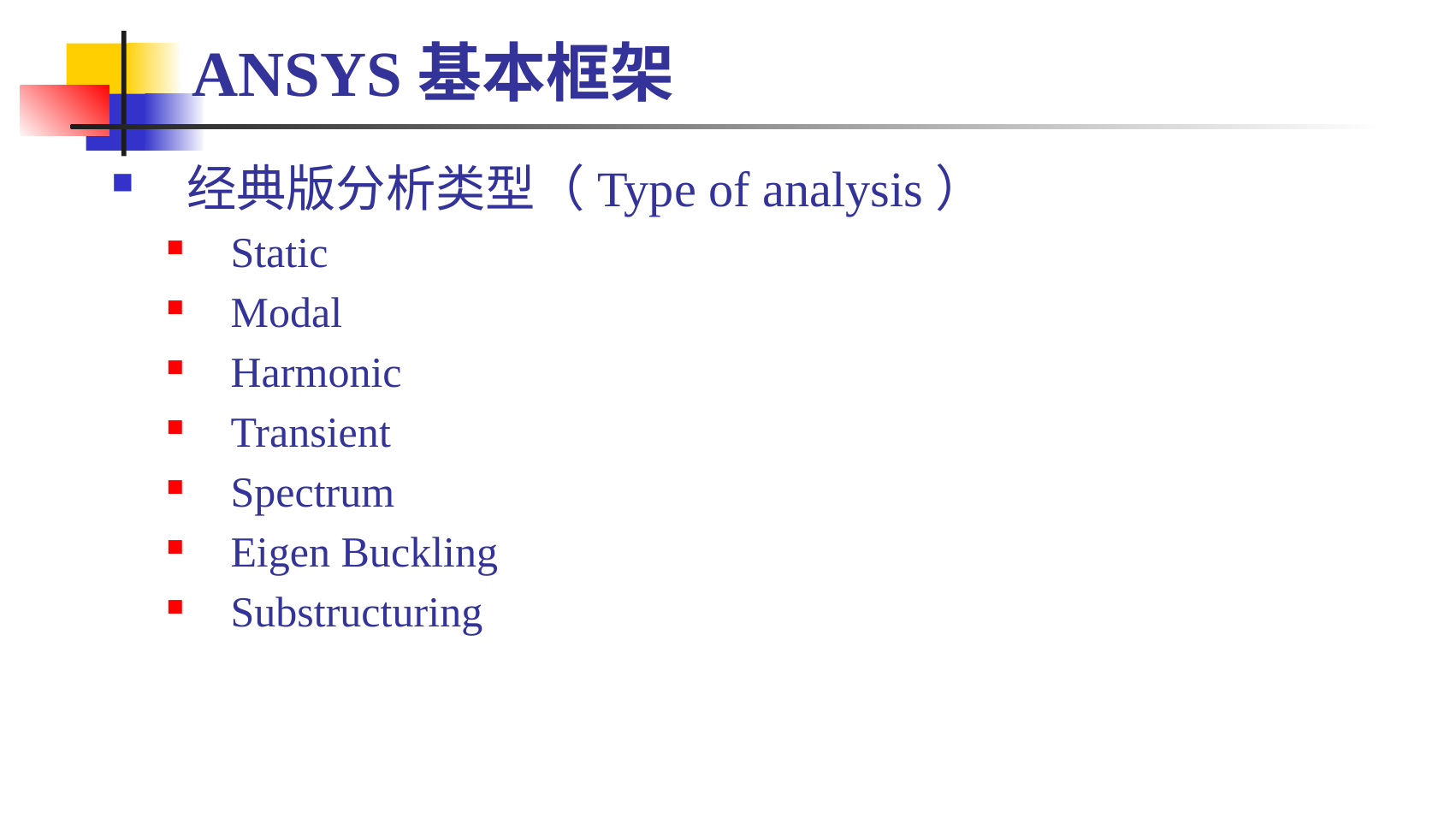

# ANSYS基本框架
经典版分析类型（Type of analysis）
Static
Modal
Harmonic
Transient
Spectrum
Eigen Buckling
Substructuring